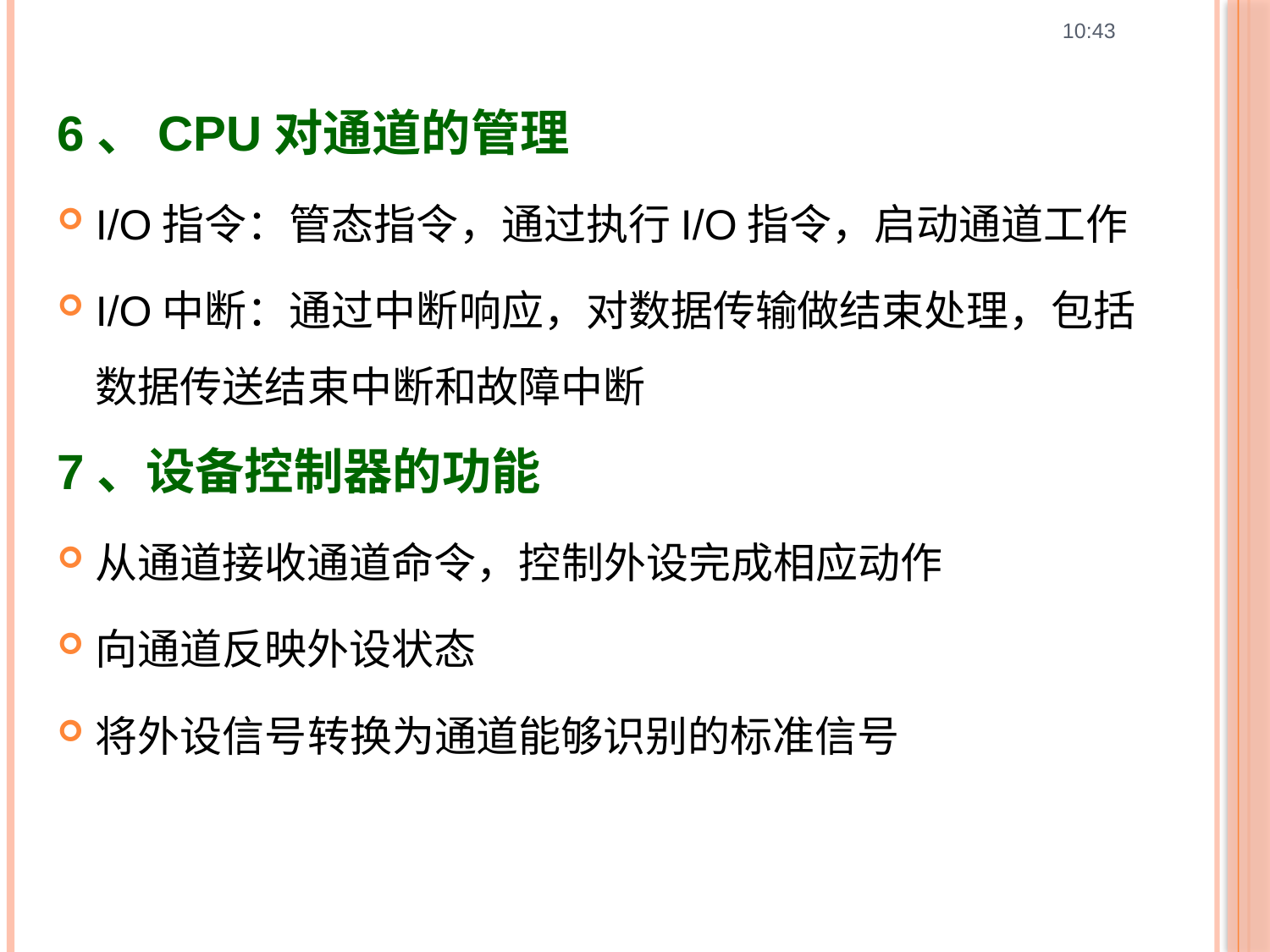

10:43
6、CPU对通道的管理
I/O指令：管态指令，通过执行I/O指令，启动通道工作
I/O中断：通过中断响应，对数据传输做结束处理，包括数据传送结束中断和故障中断
7、设备控制器的功能
从通道接收通道命令，控制外设完成相应动作
向通道反映外设状态
将外设信号转换为通道能够识别的标准信号